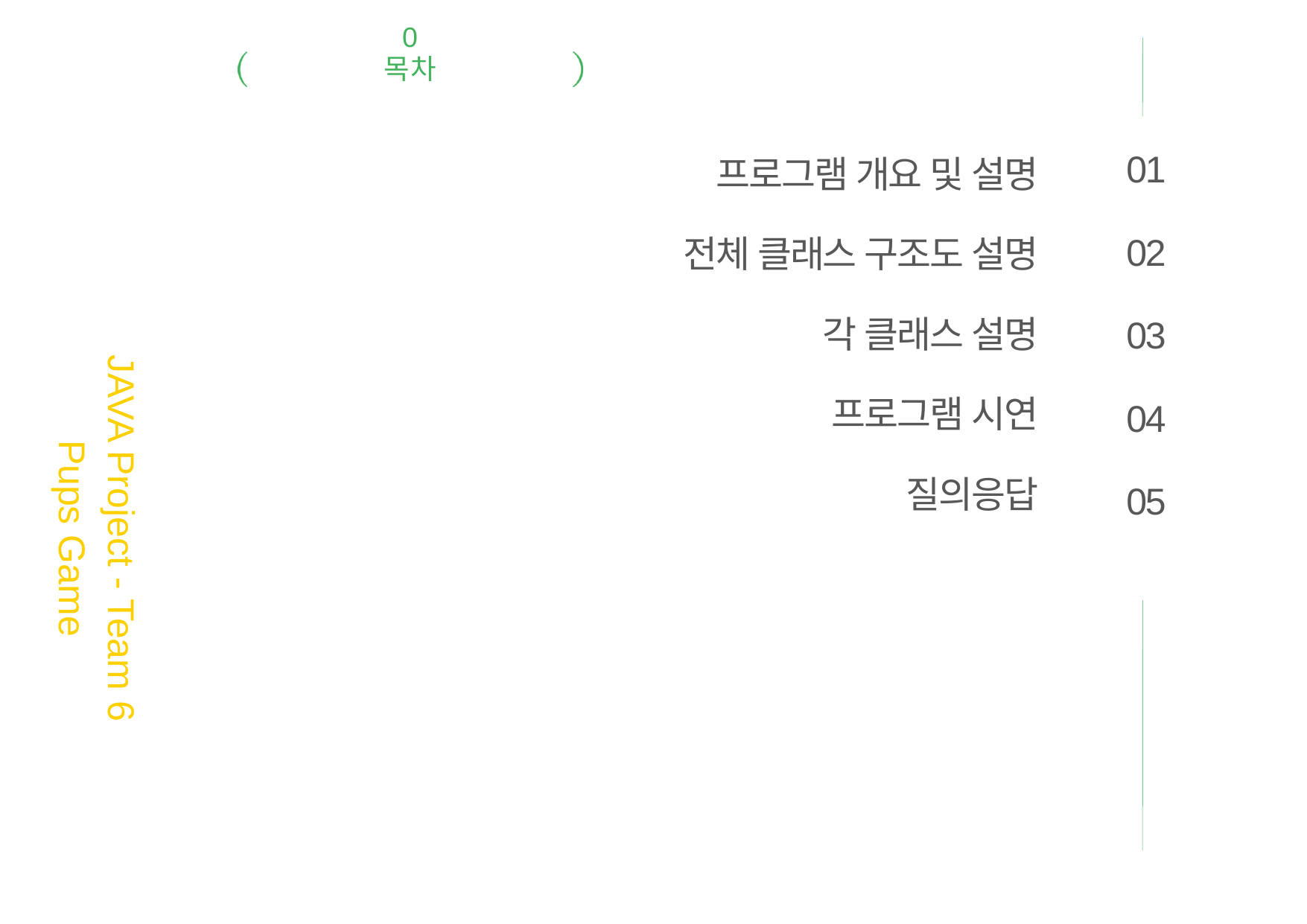

0
목차
JAVA Project - Team 6
Pups Game
01

02

03

04

05

프로그램 개요 및 설명

전체 클래스 구조도 설명

각 클래스 설명

프로그램 시연

질의응답